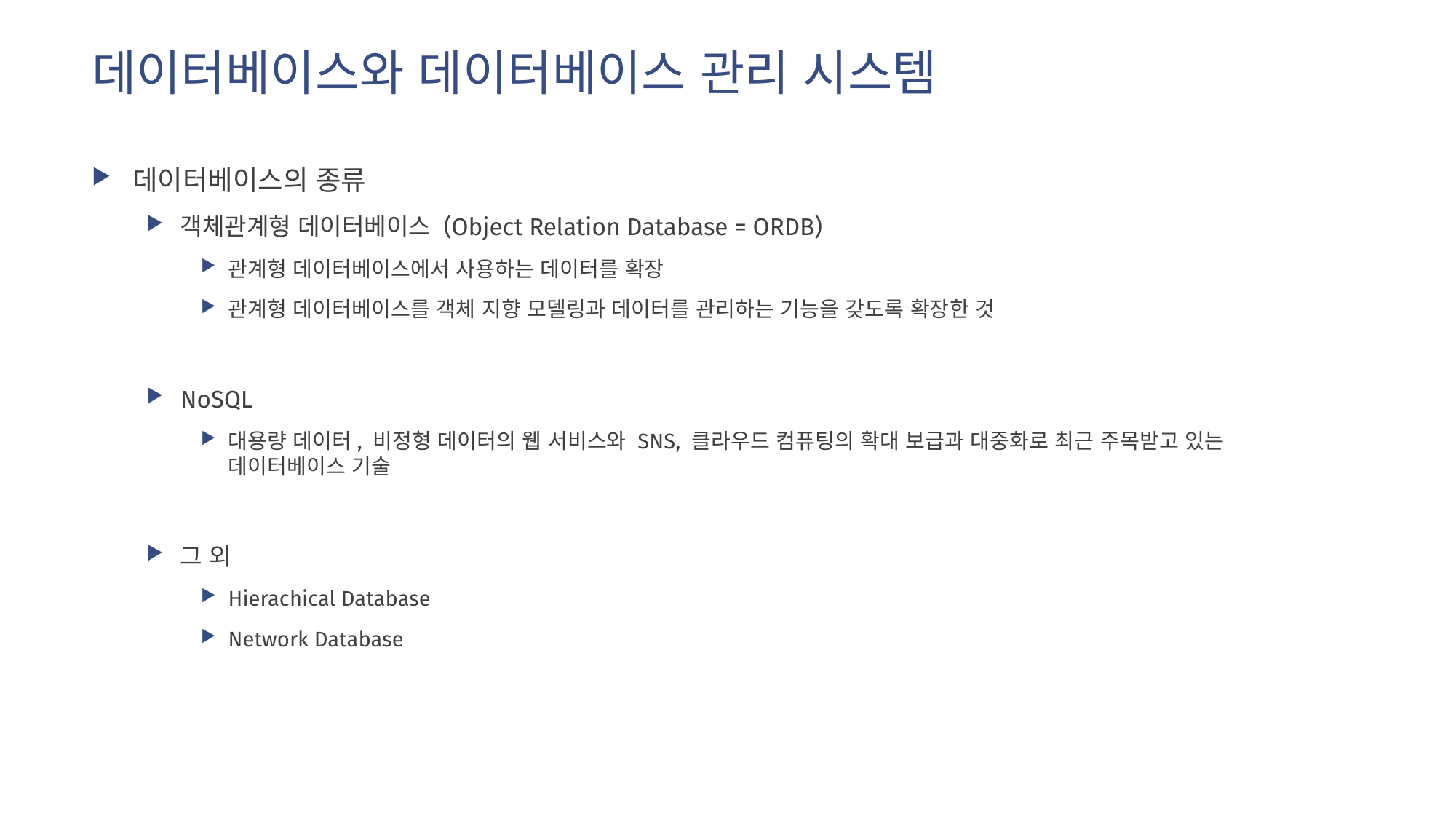

# 데이터베이스와 데이터베이스 관리 시스템
데이터베이스의 종류
객체관계형 데이터베이스 (Object Relation Database = ORDB)
관계형 데이터베이스에서 사용하는 데이터를 확장
관계형 데이터베이스를 객체 지향 모델링과 데이터를 관리하는 기능을 갖도록 확장한 것

NoSQL
대용량 데이터, 비정형 데이터의 웹 서비스와 SNS, 클라우드 컴퓨팅의 확대 보급과 대중화로 최근 주목받고 있는 데이터베이스 기술

그 외
Hierachical Database
Network Database